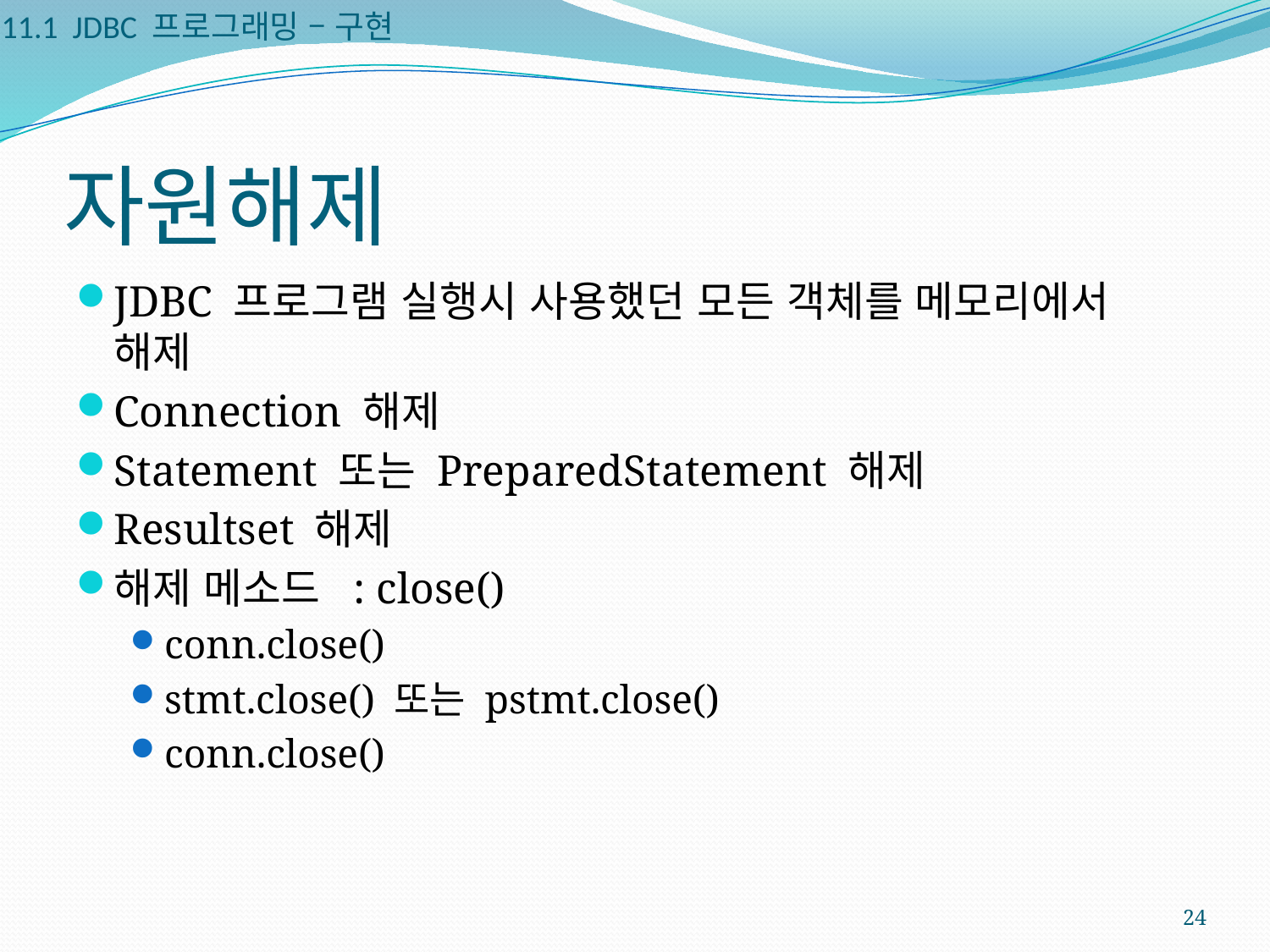

11.1  JDBC 프로그래밍 – 구현
# 자원해제
JDBC 프로그램 실행시 사용했던 모든 객체를 메모리에서 해제
Connection 해제
Statement 또는 PreparedStatement 해제
Resultset 해제
해제 메소드  : close()
conn.close()
stmt.close() 또는 pstmt.close()
conn.close()

24